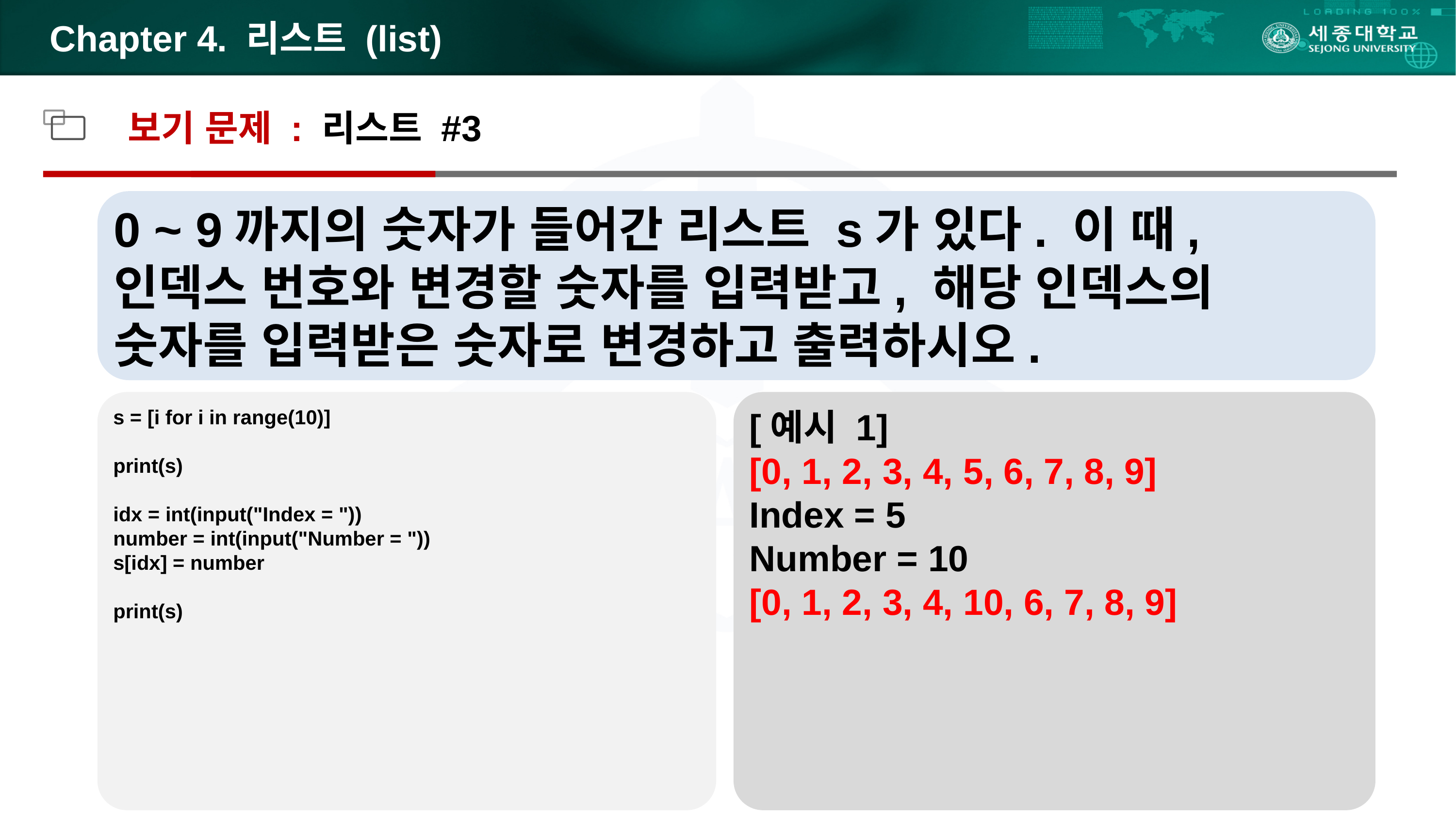

# Chapter 4. 리스트 (list)
보기 문제 : 리스트 #3
0 ~ 9까지의 숫자가 들어간 리스트 s가 있다. 이 때, 인덱스 번호와 변경할 숫자를 입력받고, 해당 인덱스의 숫자를 입력받은 숫자로 변경하고 출력하시오.
s = [i for i in range(10)]

print(s)

idx = int(input("Index = "))
number = int(input("Number = "))
s[idx] = number

print(s)

[예시 1]
[0, 1, 2, 3, 4, 5, 6, 7, 8, 9]
Index = 5
Number = 10
[0, 1, 2, 3, 4, 10, 6, 7, 8, 9]